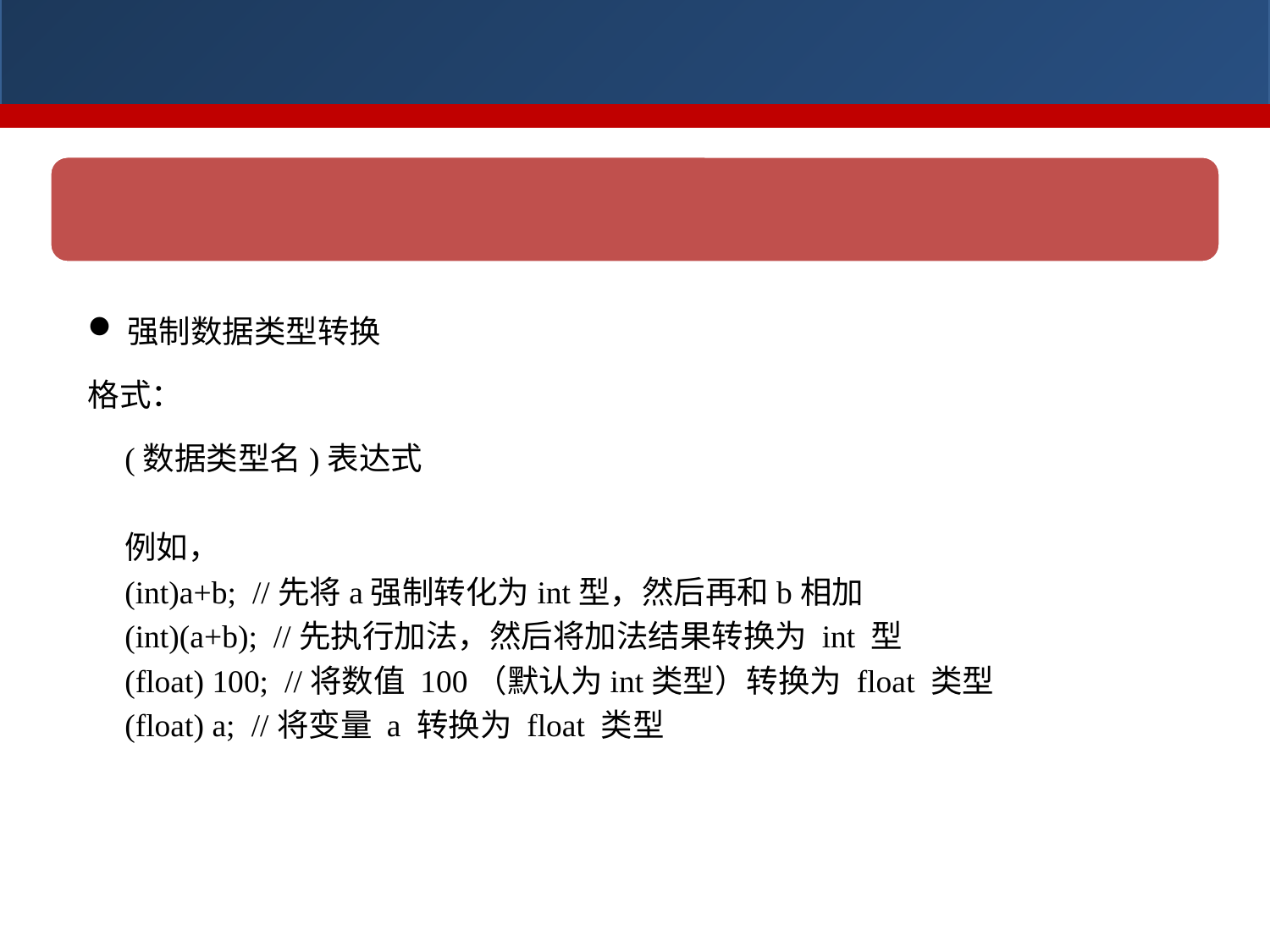

强制数据类型转换
格式：
(数据类型名)表达式

例如，
(int)a+b;  //先将a强制转化为int型，然后再和b相加
(int)(a+b);  //先执行加法，然后将加法结果转换为 int 型
(float) 100;  //将数值 100（默认为int类型）转换为 float 类型
(float) a;  //将变量 a 转换为 float 类型